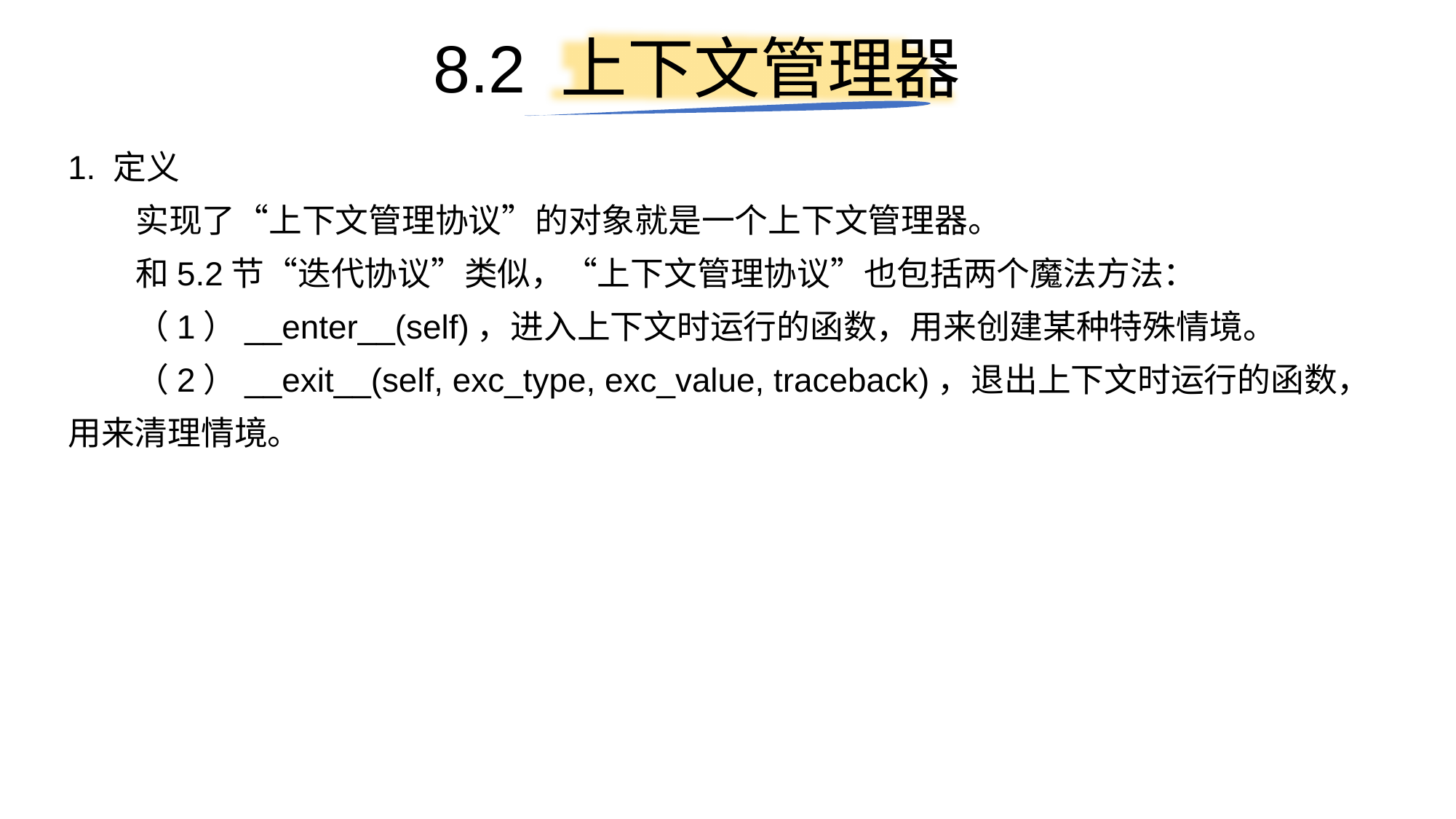

# 8.2 上下文管理器

1. 定义
        实现了“上下文管理协议”的对象就是一个上下文管理器。
        和5.2节“迭代协议”类似，“上下文管理协议”也包括两个魔法方法：
        （1）__enter__(self)，进入上下文时运行的函数，用来创建某种特殊情境。
        （2）__exit__(self, exc_type, exc_value, traceback)，退出上下文时运行的函数，用来清理情境。